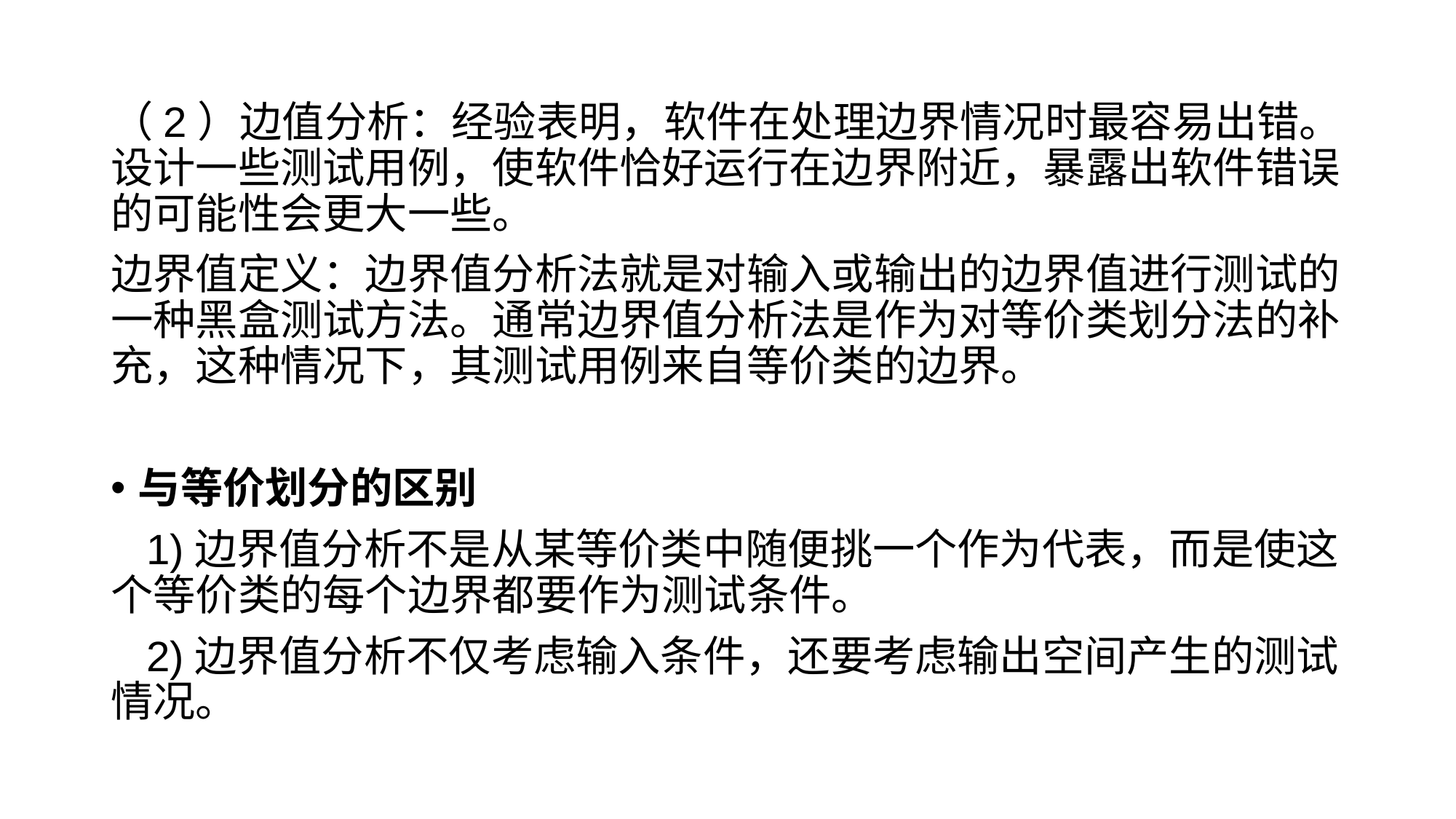

（2）边值分析：经验表明，软件在处理边界情况时最容易出错。设计一些测试用例，使软件恰好运行在边界附近，暴露出软件错误的可能性会更大一些。
边界值定义：边界值分析法就是对输入或输出的边界值进行测试的一种黑盒测试方法。通常边界值分析法是作为对等价类划分法的补充，这种情况下，其测试用例来自等价类的边界。

与等价划分的区别
   1)边界值分析不是从某等价类中随便挑一个作为代表，而是使这个等价类的每个边界都要作为测试条件。
   2)边界值分析不仅考虑输入条件，还要考虑输出空间产生的测试情况。